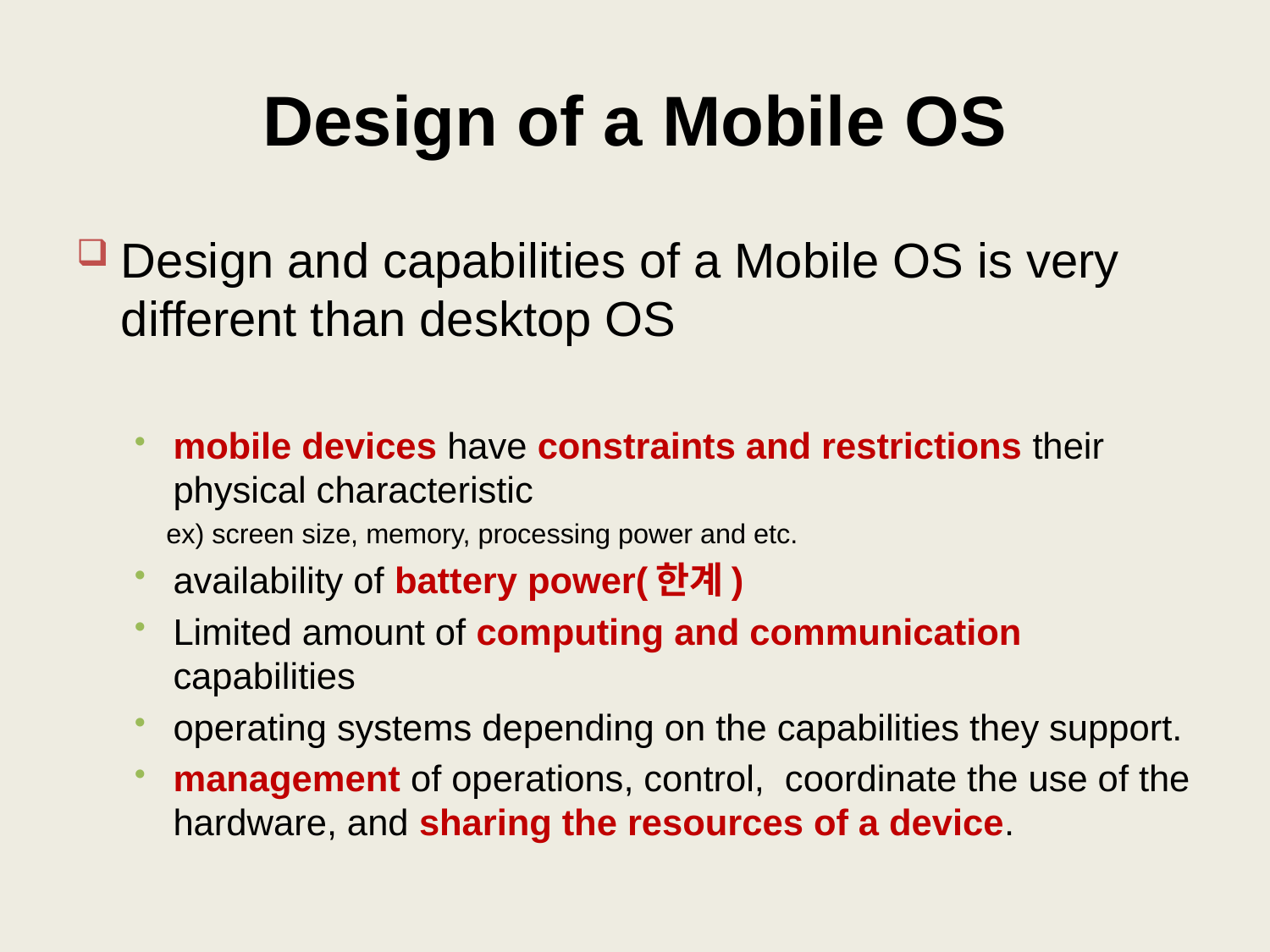

# Design of a Mobile OS
Design and capabilities of a Mobile OS is very different than desktop OS

mobile devices have constraints and restrictions their physical characteristic
    ex) screen size, memory, processing power and etc.
availability of battery power(한계)
Limited amount of computing and communication capabilities
operating systems depending on the capabilities they support.
management of operations, control,  coordinate the use of the hardware, and sharing the resources of a device.